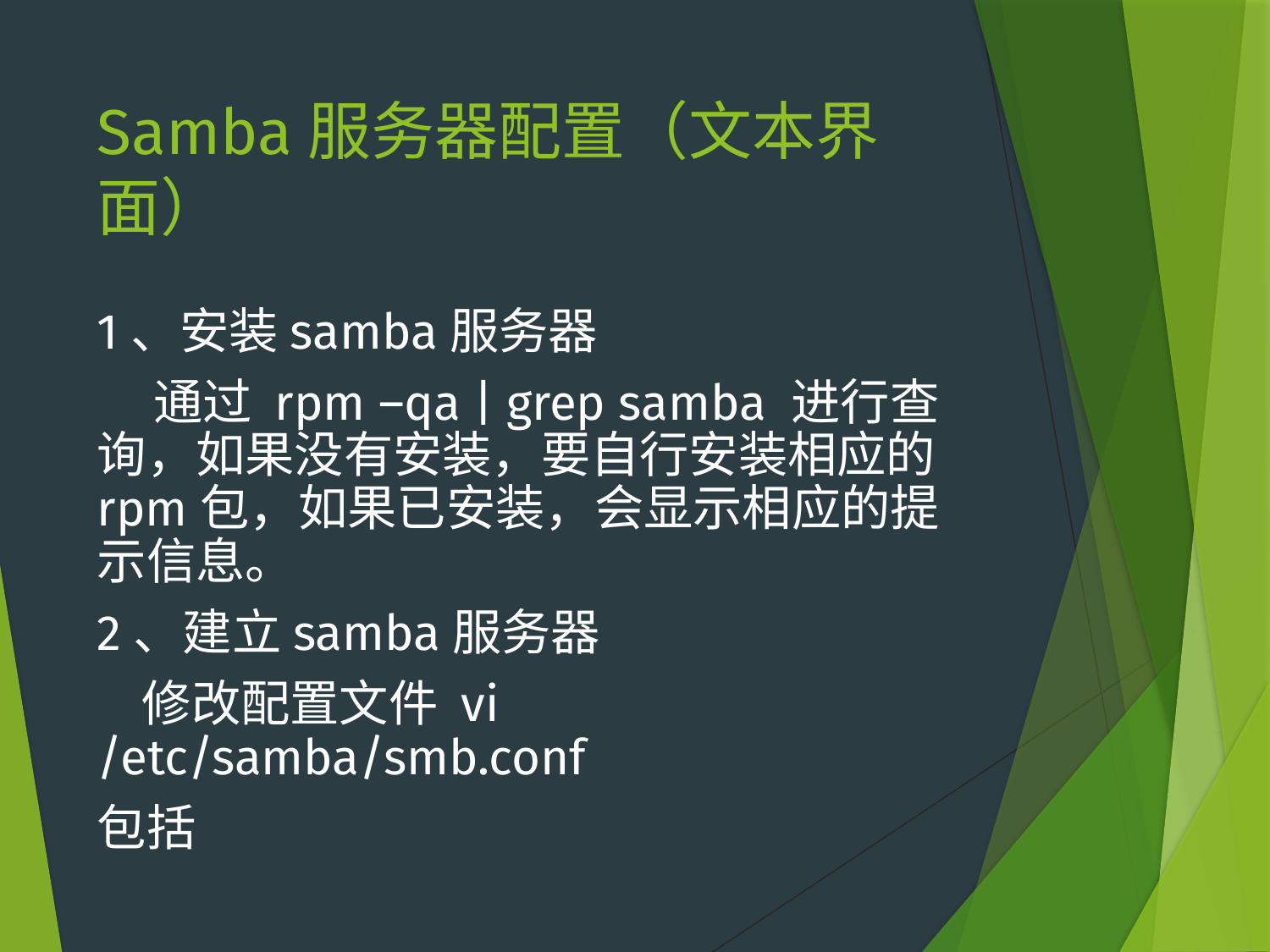

# Samba服务器配置（文本界面）
1、安装samba服务器
    通过 rpm –qa | grep samba 进行查询，如果没有安装，要自行安装相应的rpm包，如果已安装，会显示相应的提示信息。
2、建立samba服务器
   修改配置文件 vi  /etc/samba/smb.conf
包括